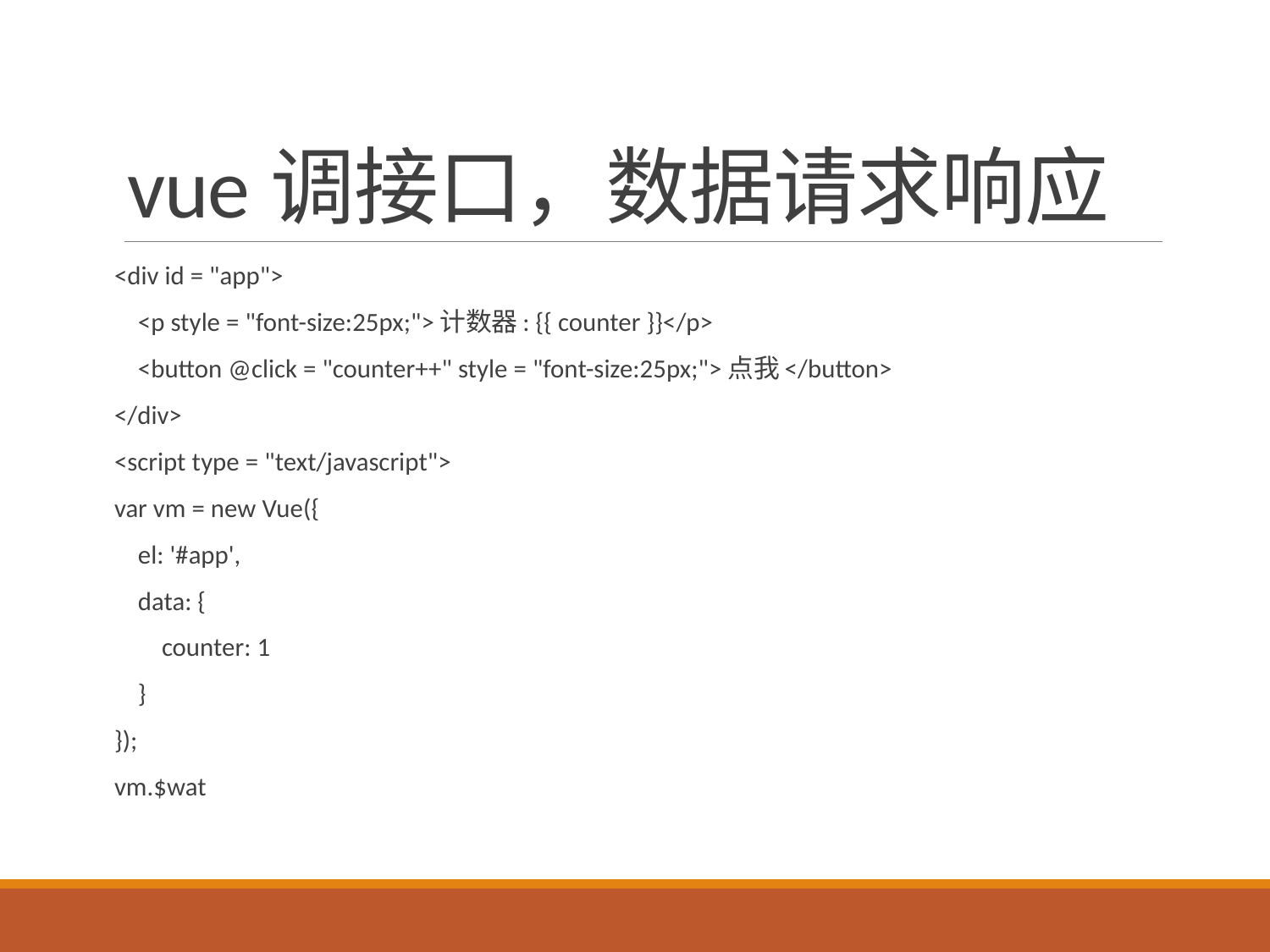

# vue调接口，数据请求响应
<div id = "app">
    <p style = "font-size:25px;">计数器: {{ counter }}</p>
    <button @click = "counter++" style = "font-size:25px;">点我</button>
</div>
<script type = "text/javascript">
var vm = new Vue({
    el: '#app',
    data: {
        counter: 1
    }
});
vm.$wat